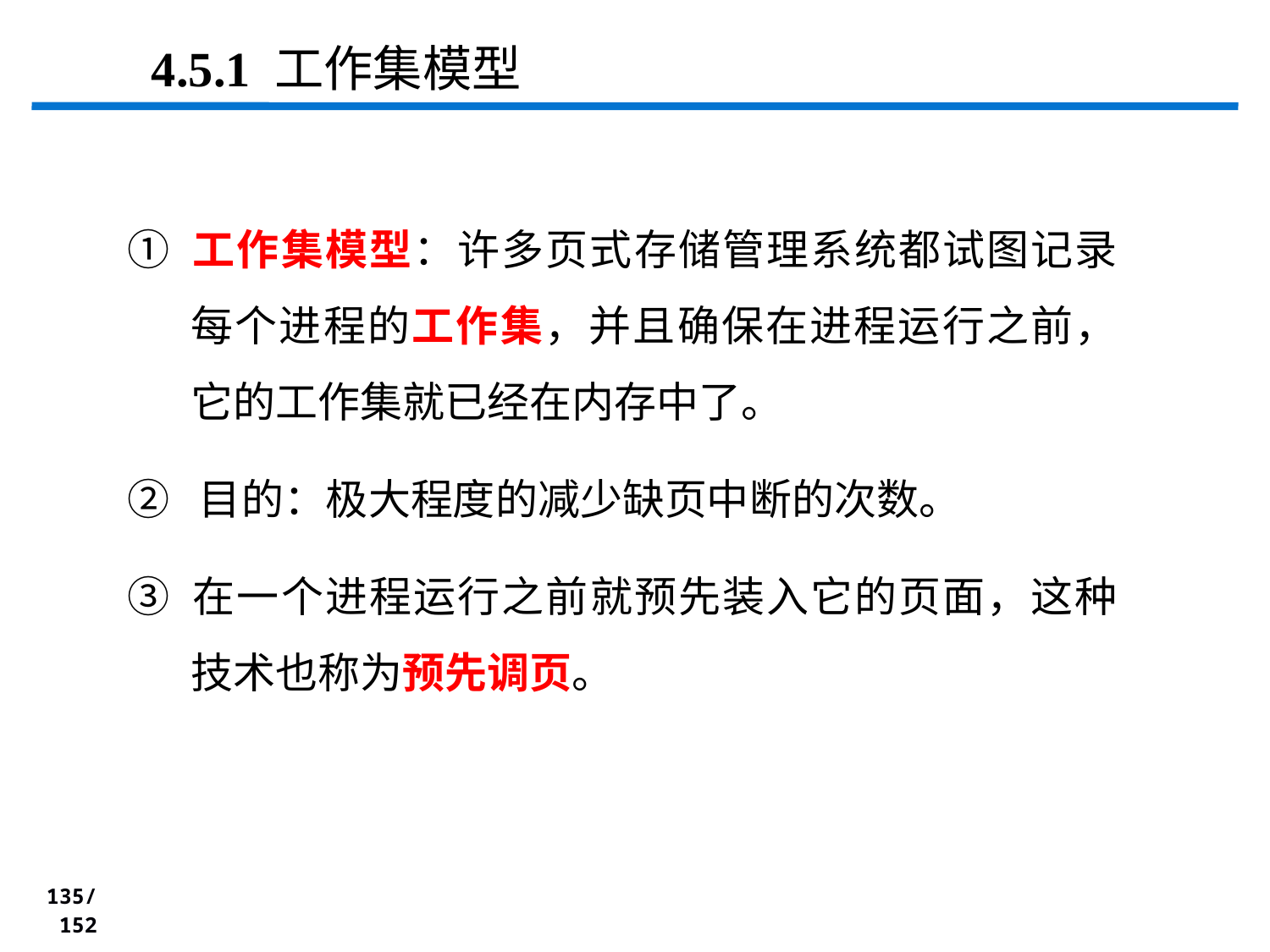

4.5.1 工作集模型
① 工作集模型：许多页式存储管理系统都试图记录每个进程的工作集，并且确保在进程运行之前，它的工作集就已经在内存中了。
②  目的：极大程度的减少缺页中断的次数。
③ 在一个进程运行之前就预先装入它的页面，这种技术也称为预先调页。